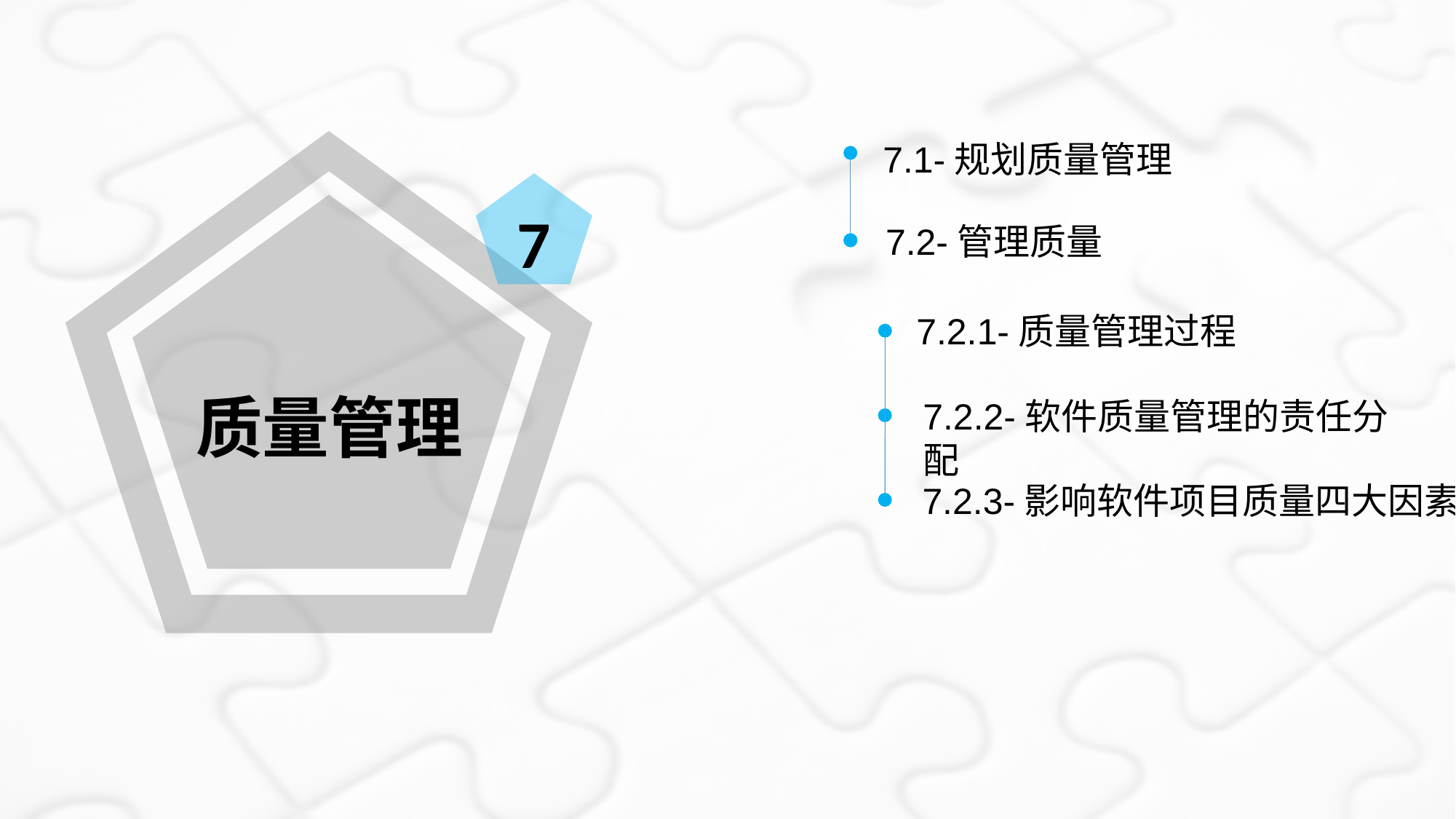

7.1-规划质量管理

7

7.2-管理质量

7.2.1-质量管理过程

质量管理
7.2.2-软件质量管理的责任分配

7.2.3-影响软件项目质量四大因素